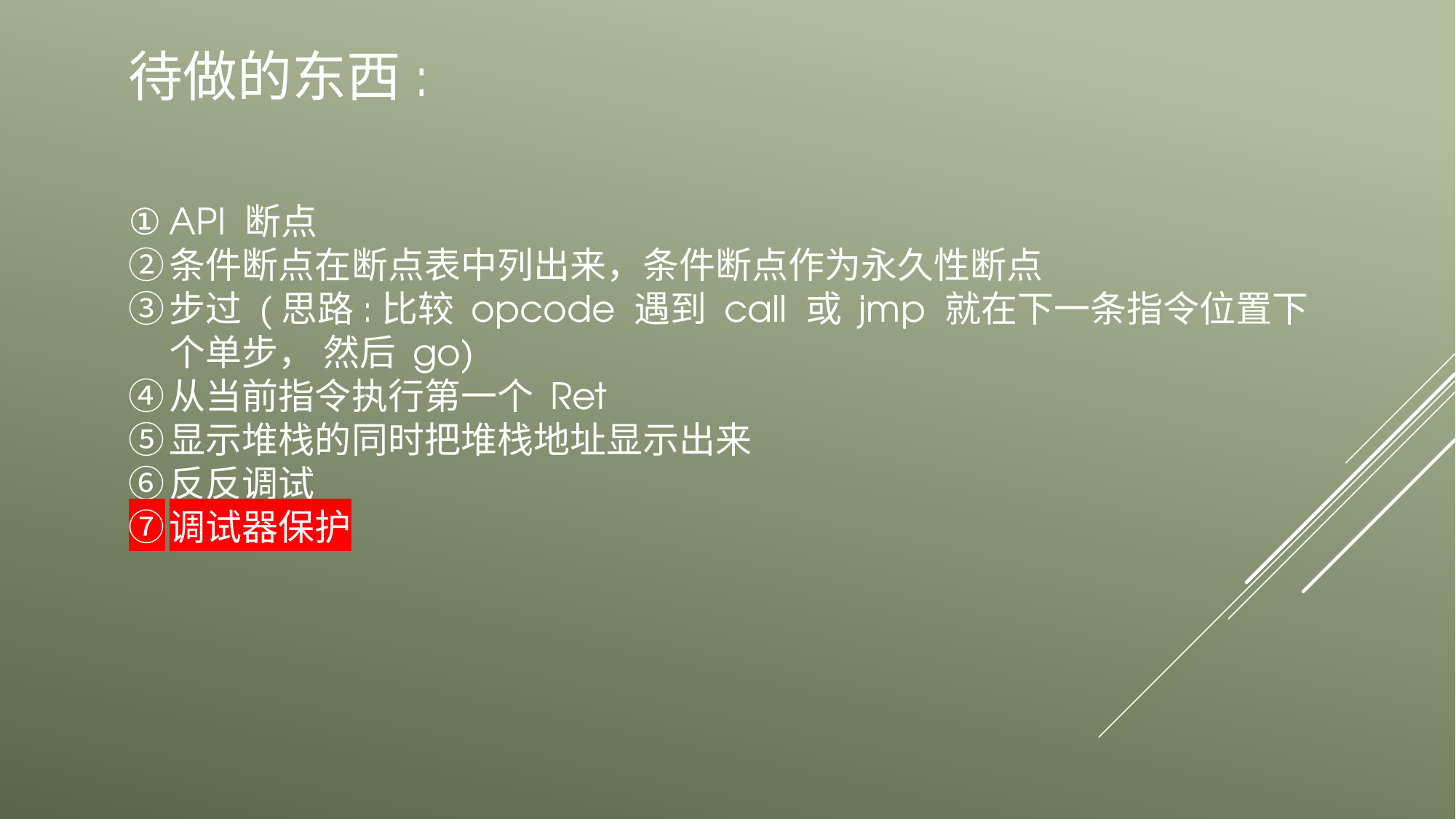

待做的东西:
API 断点
条件断点在断点表中列出来，条件断点作为永久性断点
步过 (思路:比较 opcode 遇到 call 或 jmp 就在下一条指令位置下个单步， 然后 go)
从当前指令执行第一个 Ret
显示堆栈的同时把堆栈地址显示出来
反反调试
调试器保护